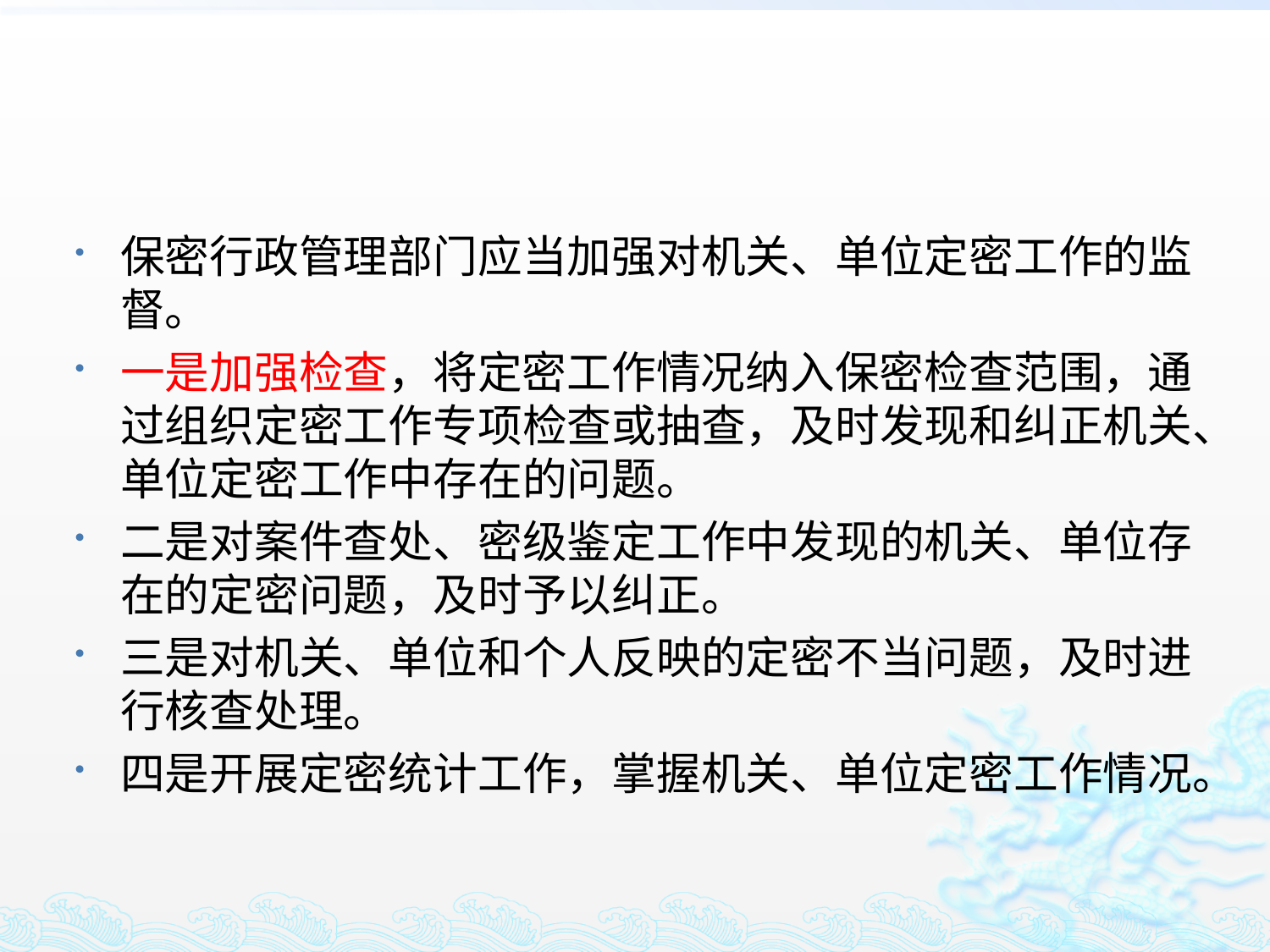

#
保密行政管理部门应当加强对机关、单位定密工作的监督。
一是加强检查，将定密工作情况纳入保密检查范围，通过组织定密工作专项检查或抽查，及时发现和纠正机关、单位定密工作中存在的问题。
二是对案件查处、密级鉴定工作中发现的机关、单位存在的定密问题，及时予以纠正。
三是对机关、单位和个人反映的定密不当问题，及时进行核查处理。
四是开展定密统计工作，掌握机关、单位定密工作情况。